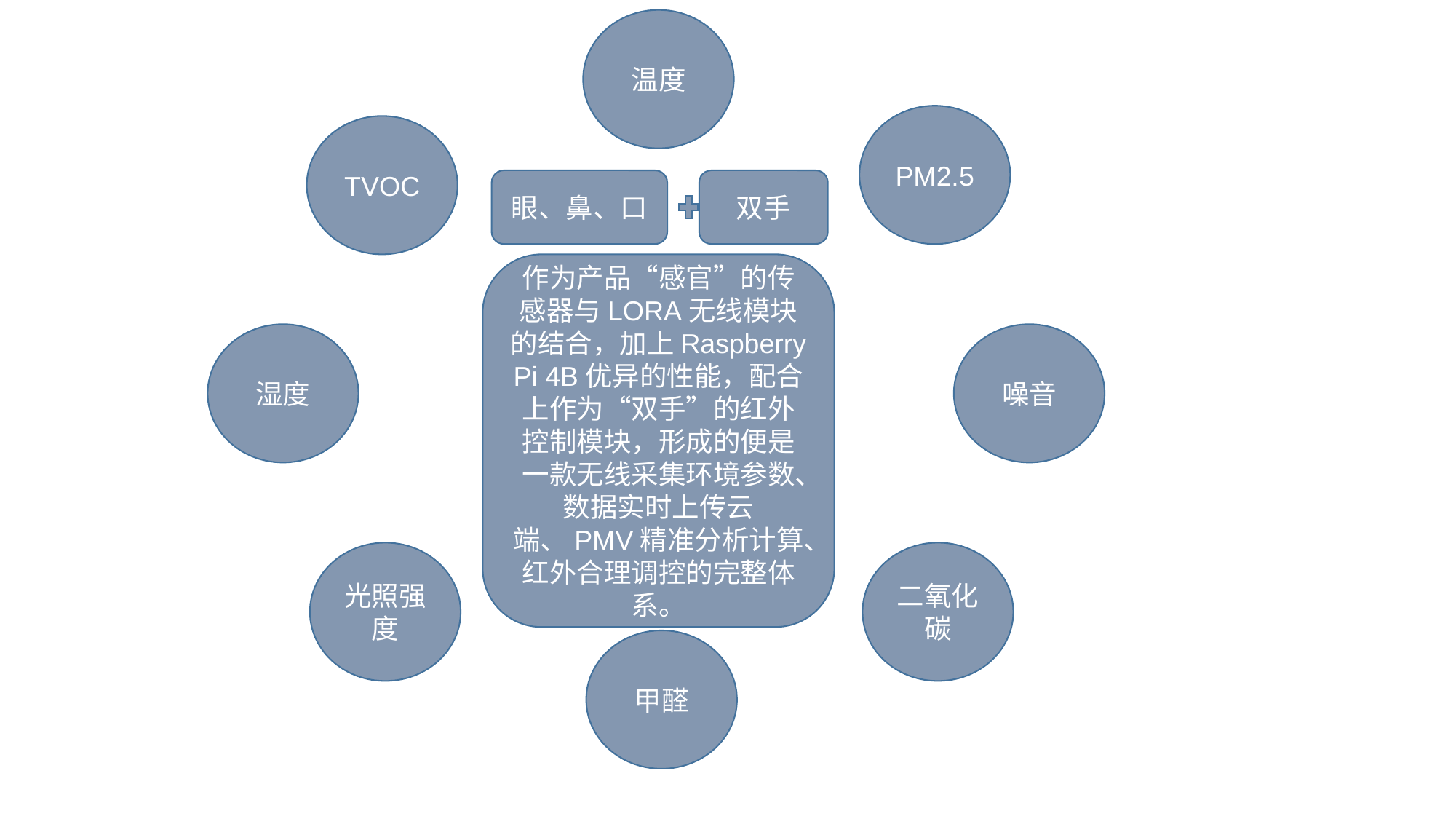

温度
PM2.5
TVOC
眼、鼻、口
双手

作为产品“感官”的传感器与LORA无线模块的结合，加上Raspberry Pi 4B优异的性能，配合上作为“双手”的红外控制模块，形成的便是一款无线采集环境参数、数据实时上传云端、PMV精准分析计算、红外合理调控的完整体系。
湿度
噪音
光照强度
二氧化碳
甲醛